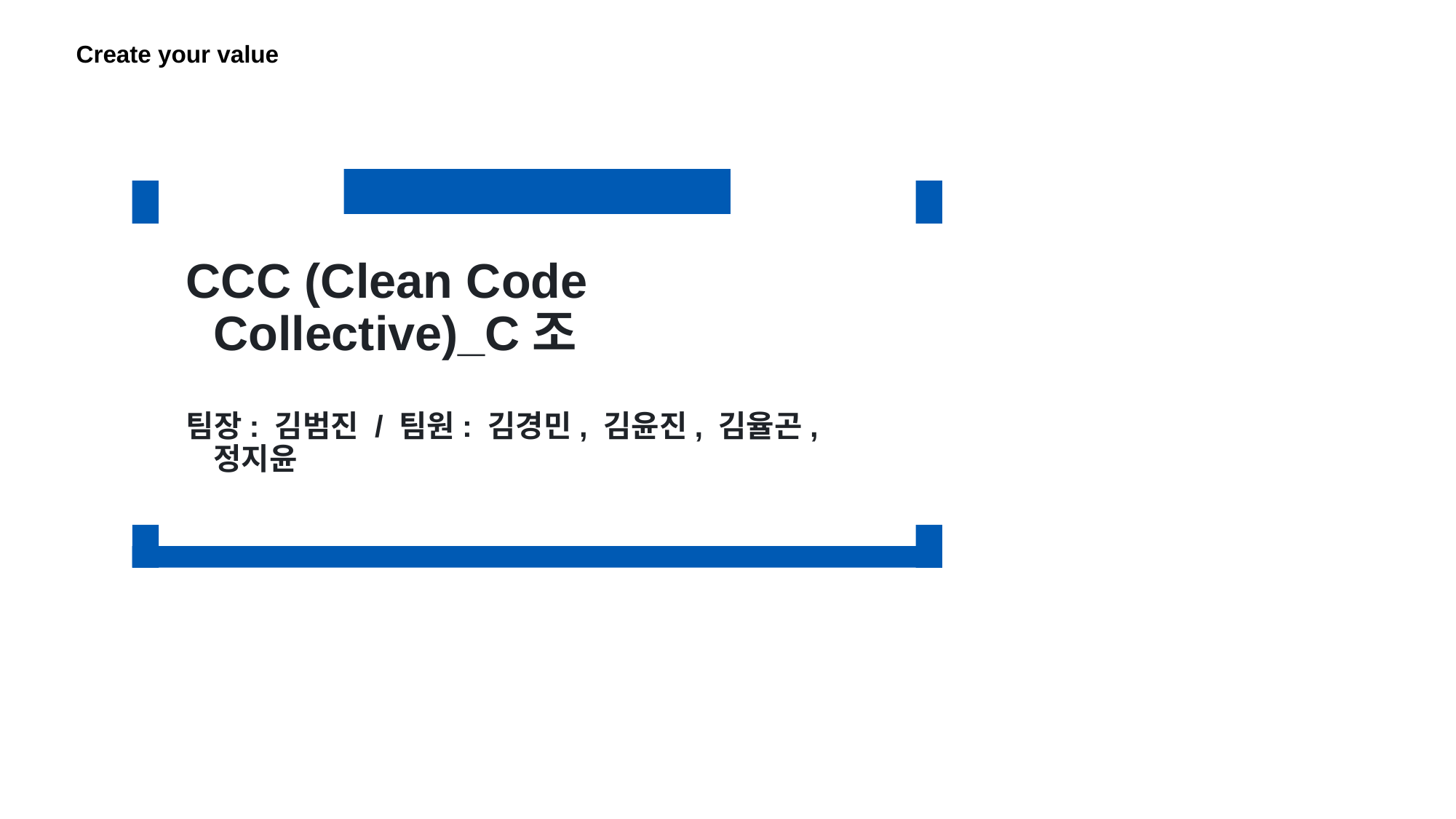

CCC (Clean Code Collective)_C조
팀장: 김범진 / 팀원: 김경민, 김윤진, 김율곤, 정지윤